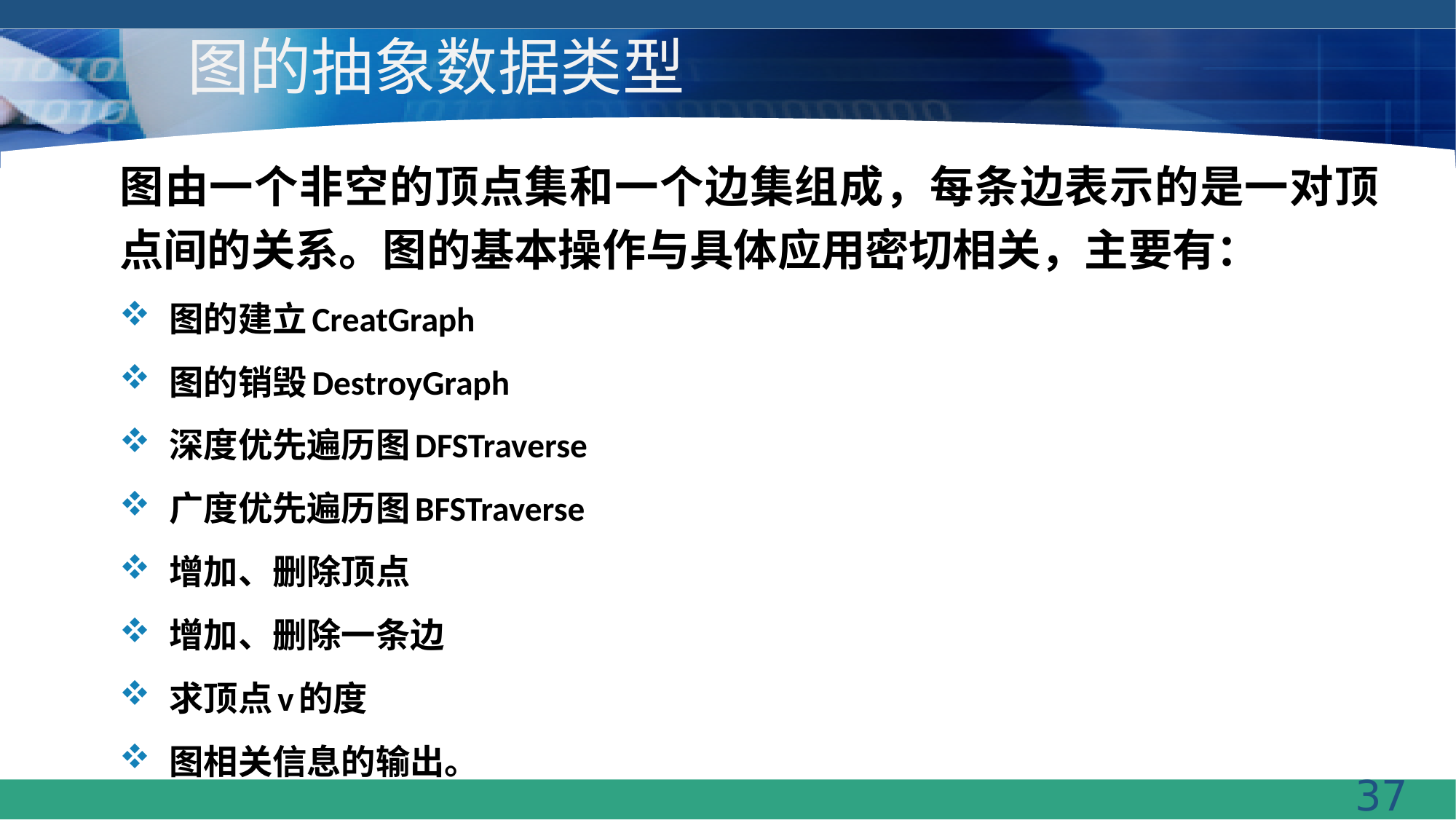

# 图的抽象数据类型
图由一个非空的顶点集和一个边集组成，每条边表示的是一对顶点间的关系。图的基本操作与具体应用密切相关，主要有：
图的建立CreatGraph
图的销毁DestroyGraph
深度优先遍历图DFSTraverse
广度优先遍历图BFSTraverse
增加、删除顶点
增加、删除一条边
求顶点v的度
图相关信息的输出。